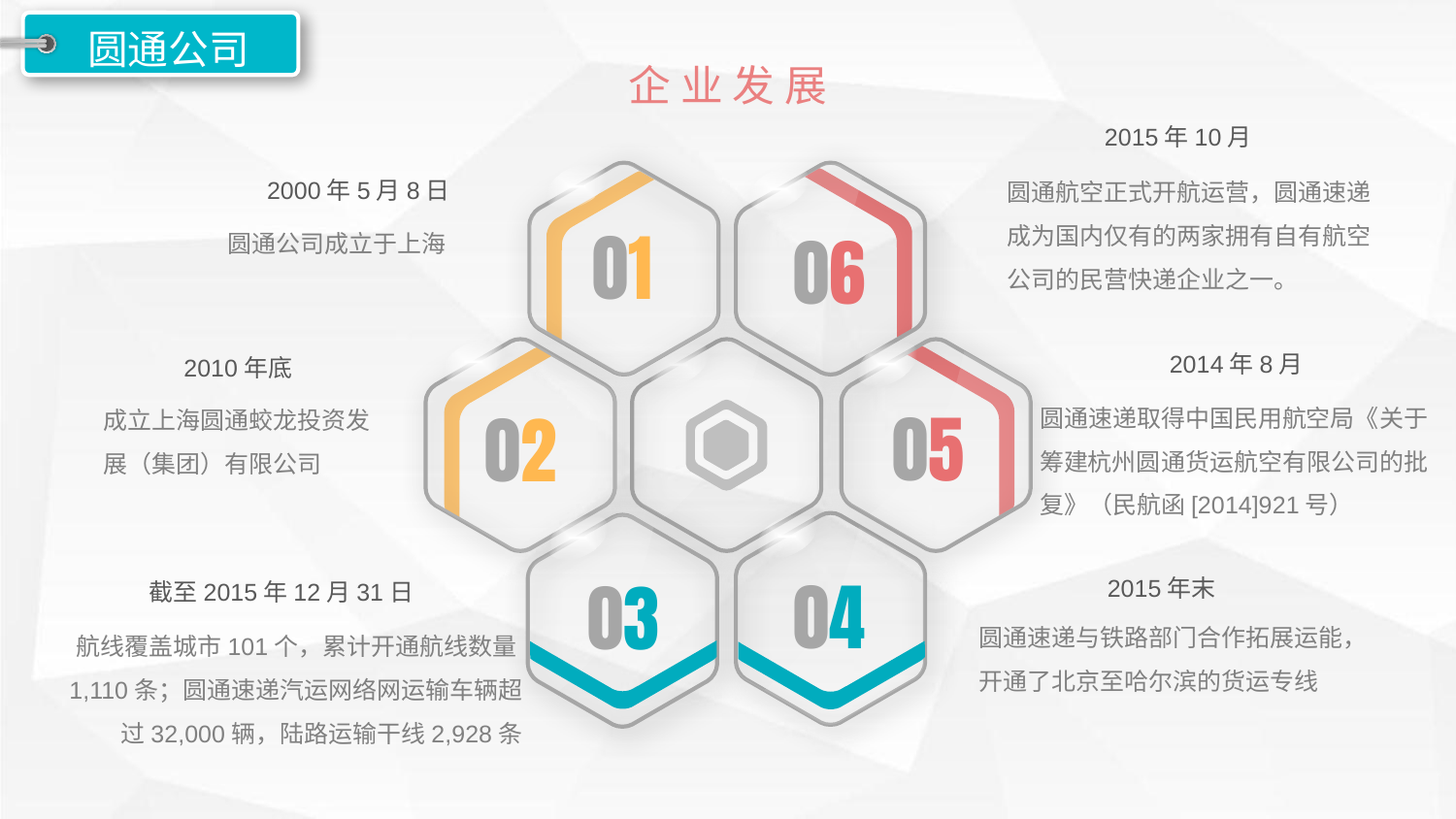

圆通公司

企 业 发 展
2015年10月
圆通航空正式开航运营，圆通速递成为国内仅有的两家拥有自有航空公司的民营快递企业之一。

01

06

2000年5月8日
圆通公司成立于上海

02

05

2014年8月
圆通速递取得中国民用航空局《关于筹建杭州圆通货运航空有限公司的批复》（民航函[2014]921号）
2010年底
成立上海圆通蛟龙投资发展（集团）有限公司

04

03

2015年末
圆通速递与铁路部门合作拓展运能，开通了北京至哈尔滨的货运专线
截至2015年12月31日
航线覆盖城市101个，累计开通航线数量1,110条；圆通速递汽运网络网运输车辆超过32,000辆，陆路运输干线2,928条